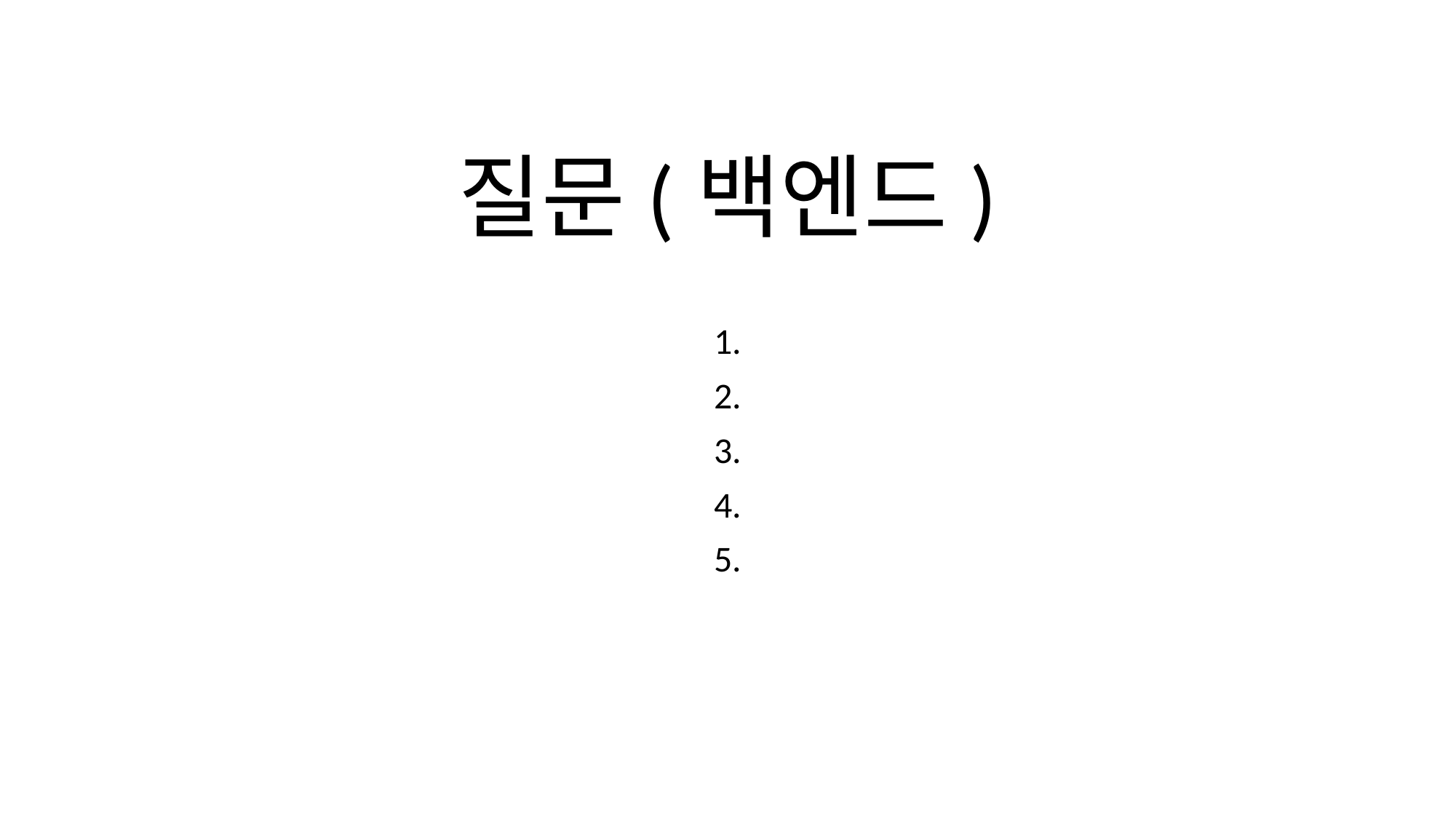

# 질문(백엔드)
1.
2.
3.
4.
5.